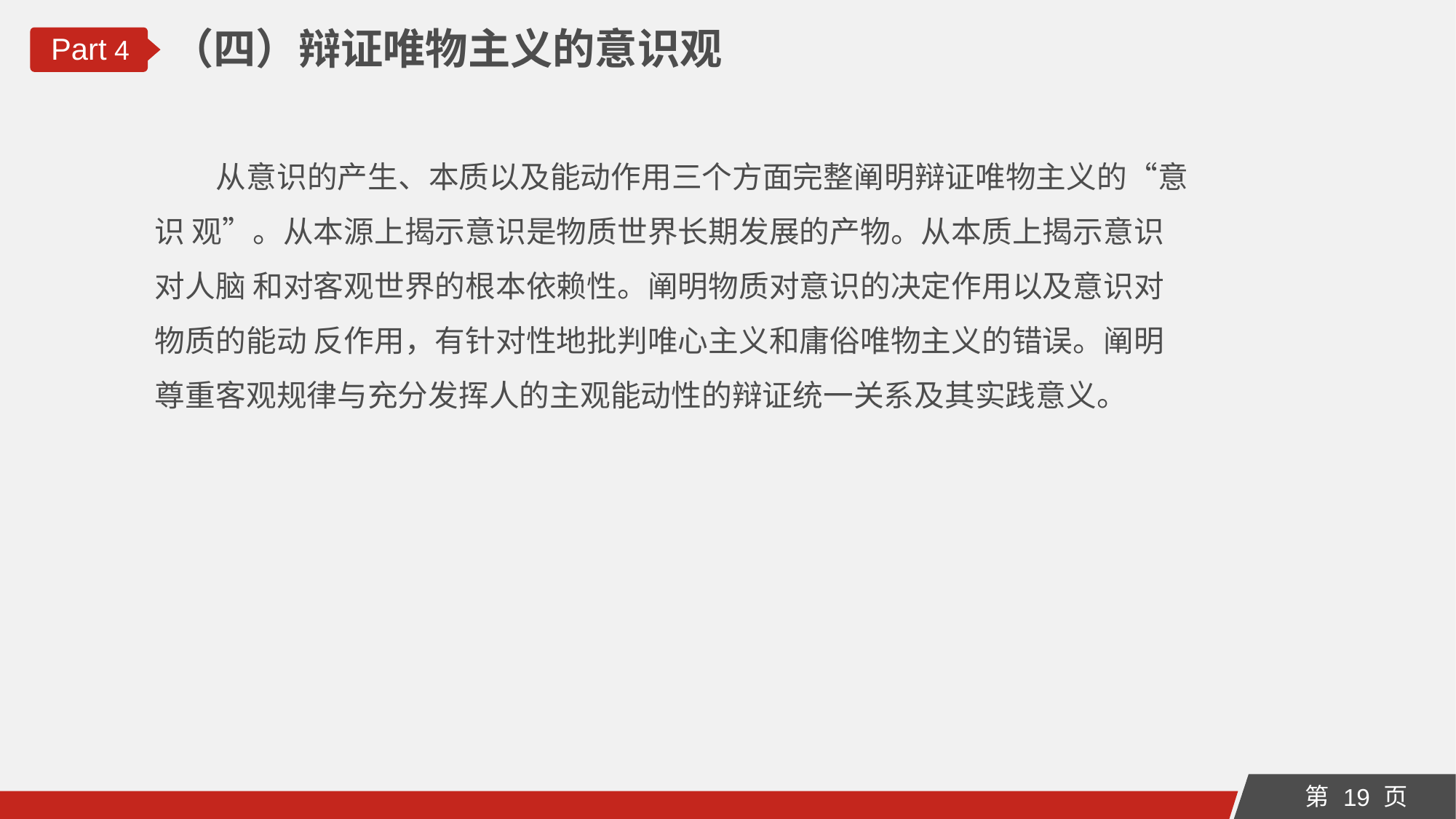

（四）辩证唯物主义的意识观
Part 4

        从意识的产生、本质以及能动作用三个方面完整阐明辩证唯物主义的“意识 观”。从本源上揭示意识是物质世界长期发展的产物。从本质上揭示意识对人脑 和对客观世界的根本依赖性。阐明物质对意识的决定作用以及意识对物质的能动 反作用，有针对性地批判唯心主义和庸俗唯物主义的错误。阐明尊重客观规律与充分发挥人的主观能动性的辩证统一关系及其实践意义。